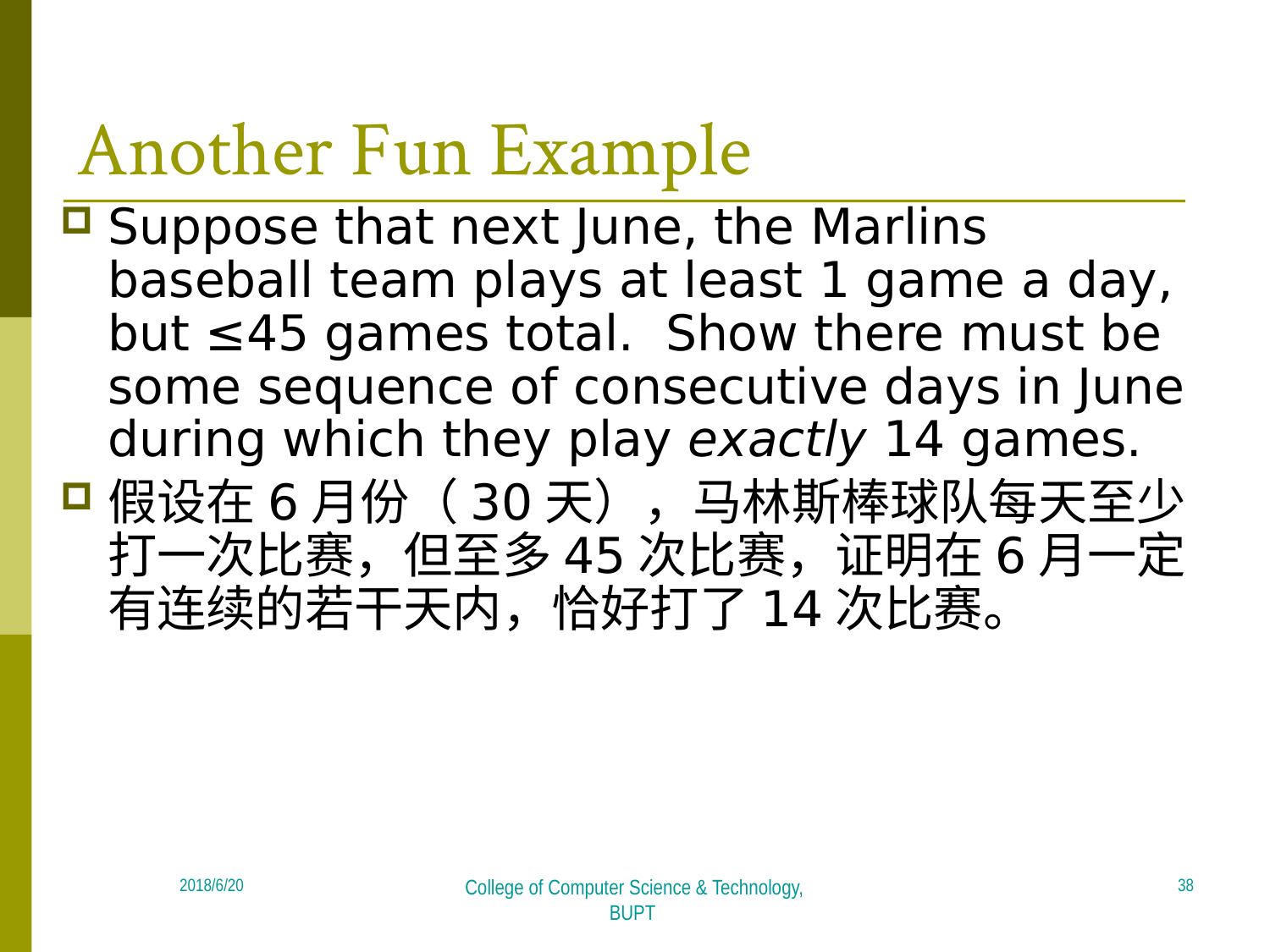

# Another Fun Example
Suppose that next June, the Marlins baseball team plays at least 1 game a day, but ≤45 games total.  Show there must be some sequence of consecutive days in June during which they play exactly 14 games.
假设在6月份（30天），马林斯棒球队每天至少打一次比赛，但至多45次比赛，证明在6月一定有连续的若干天内，恰好打了14次比赛。
38
2018/6/20
College of Computer Science & Technology, BUPT